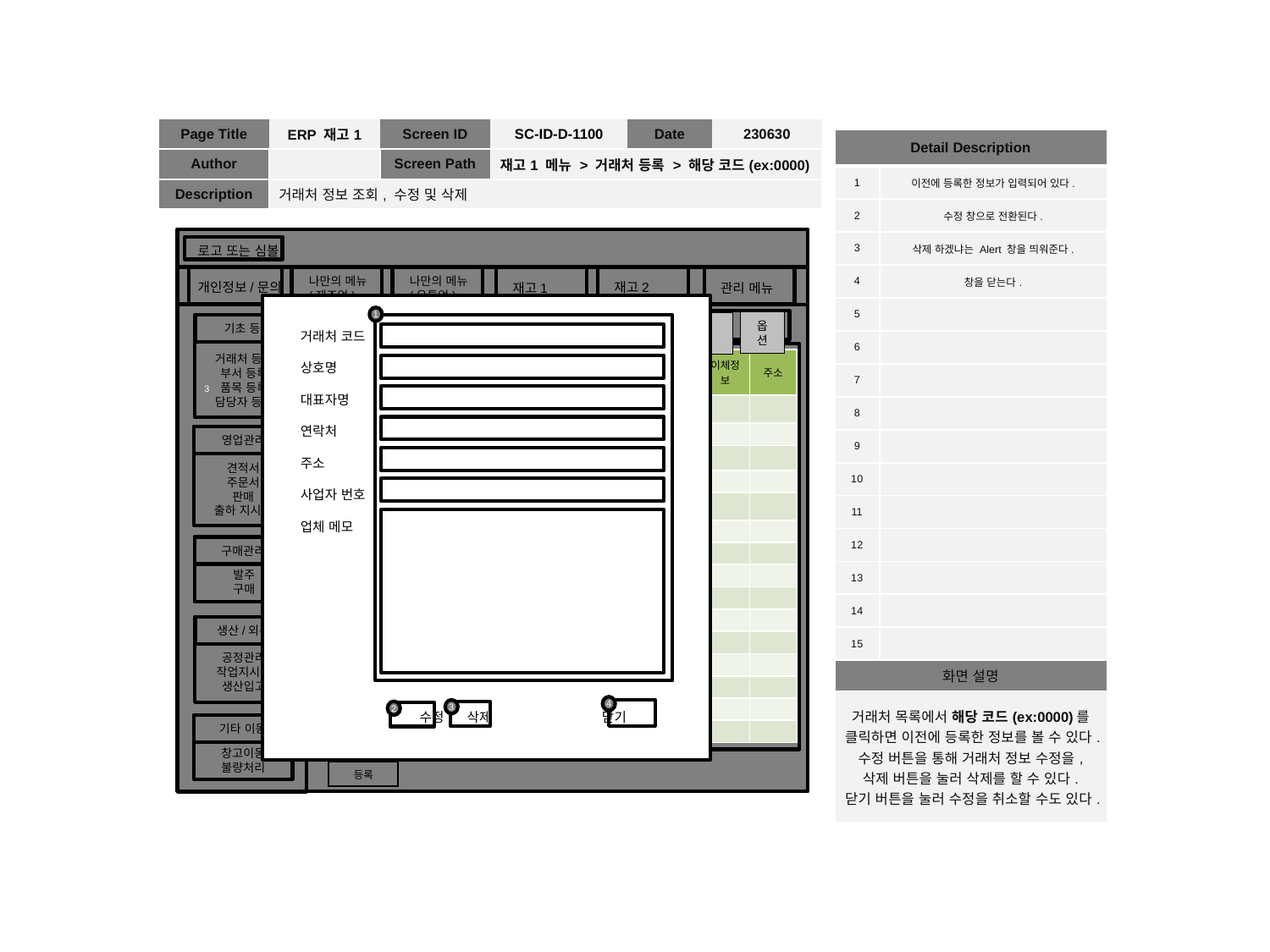

| Page Title | ERP 재고1 | Screen ID | SC-ID-D-1100 | Date | 230630 |
| --- | --- | --- | --- | --- | --- |
| Author |  | Screen Path | 재고1 메뉴 > 거래처 등록 > 해당 코드(ex:0000) |  |  |
| Description | 거래처 정보 조회, 수정 및 삭제 |  |  |  |  |
| Detail Description |  |
| --- | --- |
| 1 | 이전에 등록한 정보가 입력되어 있다. |
| 2 | 수정 창으로 전환된다. |
| 3 | 삭제 하겠냐는 Alert 창을 띄워준다. |
| 4 | 창을 닫는다. |
| 5 |  |
| 6 |  |
| 7 |  |
| 8 |  |
| 9 |  |
| 10 |  |
| 11 |  |
| 12 |  |
| 13 |  |
| 14 |  |
| 15 |  |
| 화면 설명 |  |
| 거래처 목록에서 해당 코드(ex:0000)를 클릭하면 이전에 등록한 정보를 볼 수 있다. 수정 버튼을 통해 거래처 정보 수정을, 삭제 버튼을 눌러 삭제를 할 수 있다. 닫기 버튼을 눌러 수정을 취소할 수도 있다. |  |

로고 또는 심볼

나만의 메뉴(제조업)
나만의 메뉴(유통업)
재고2 메뉴
개인정보/문의
재고1 메뉴
관리 메뉴

1

옵션

검색
거래처 리스트
거래처 리스트

기초 등록
거래처 코드

상호명

대표자명

연락처

주소

사업자 번호

업체 메모

거래처 등록
부서 등록
품목 등록
담당자 등록
|  | 거래처 코드 | 거래 처명 | 대표자명 | 전화번호 | 핸드폰번호 | 검색창내용 | 사용구분 | 이체정보 | 주소 |
| --- | --- | --- | --- | --- | --- | --- | --- | --- | --- |
|  | 0000 |  |  |  |  |  |  |  |  |
|  |  |  |  |  |  |  |  |  |  |
|  |  |  |  |  |  |  |  |  |  |
|  |  |  |  |  |  |  |  |  |  |
|  |  |  |  |  |  |  |  |  |  |
|  |  |  |  |  |  |  |  |  |  |
|  |  |  |  |  |  |  |  |  |  |
|  |  |  |  |  |  |  |  |  |  |
|  |  |  |  |  |  |  |  |  |  |
|  |  |  |  |  |  |  |  |  |  |
|  |  |  |  |  |  |  |  |  |  |
|  |  |  |  |  |  |  |  |  |  |
|  |  |  |  |  |  |  |  |  |  |
|  |  |  |  |  |  |  |  |  |  |
|  |  |  |  |  |  |  |  |  |  |

3

2

영업관리

견적서
주문서
판매
출하 지시서

구매관리
발주
구매

생산/외주
공정관리
작업지시서
생산입고
3
3
2
1
4
3

2

                   수정      삭제                             닫기

기타 이동
창고이동
불량처리
| 등록 |
| --- |